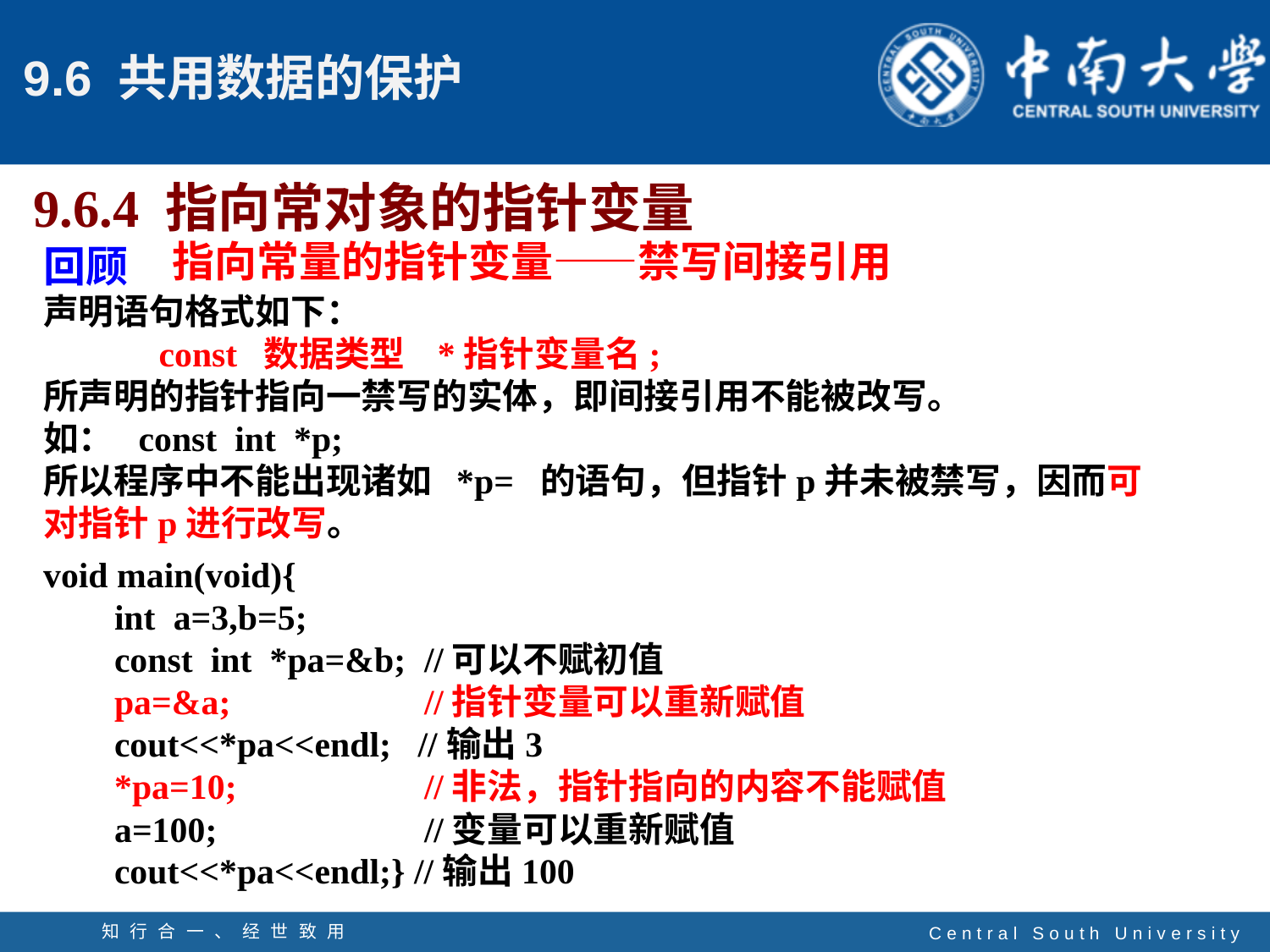

9.6.4 指向常对象的指针变量
回顾
指向常量的指针变量——禁写间接引用
声明语句格式如下：
             const  数据类型   *指针变量名;
所声明的指针指向一禁写的实体，即间接引用不能被改写。
如：  const  int  *p;
所以程序中不能出现诸如  *p=  的语句，但指针p并未被禁写，因而可对指针p进行改写。
void main(void){
        int  a=3,b=5;
        const  int  *pa=&b;	//可以不赋初值
        pa=&a;		//指针变量可以重新赋值
        cout<<*pa<<endl;   //输出3
        *pa=10;		//非法，指针指向的内容不能赋值
        a=100;		//变量可以重新赋值
        cout<<*pa<<endl;} //输出100

知行合一、经世致用
自强不息 厚德载物
Central South University